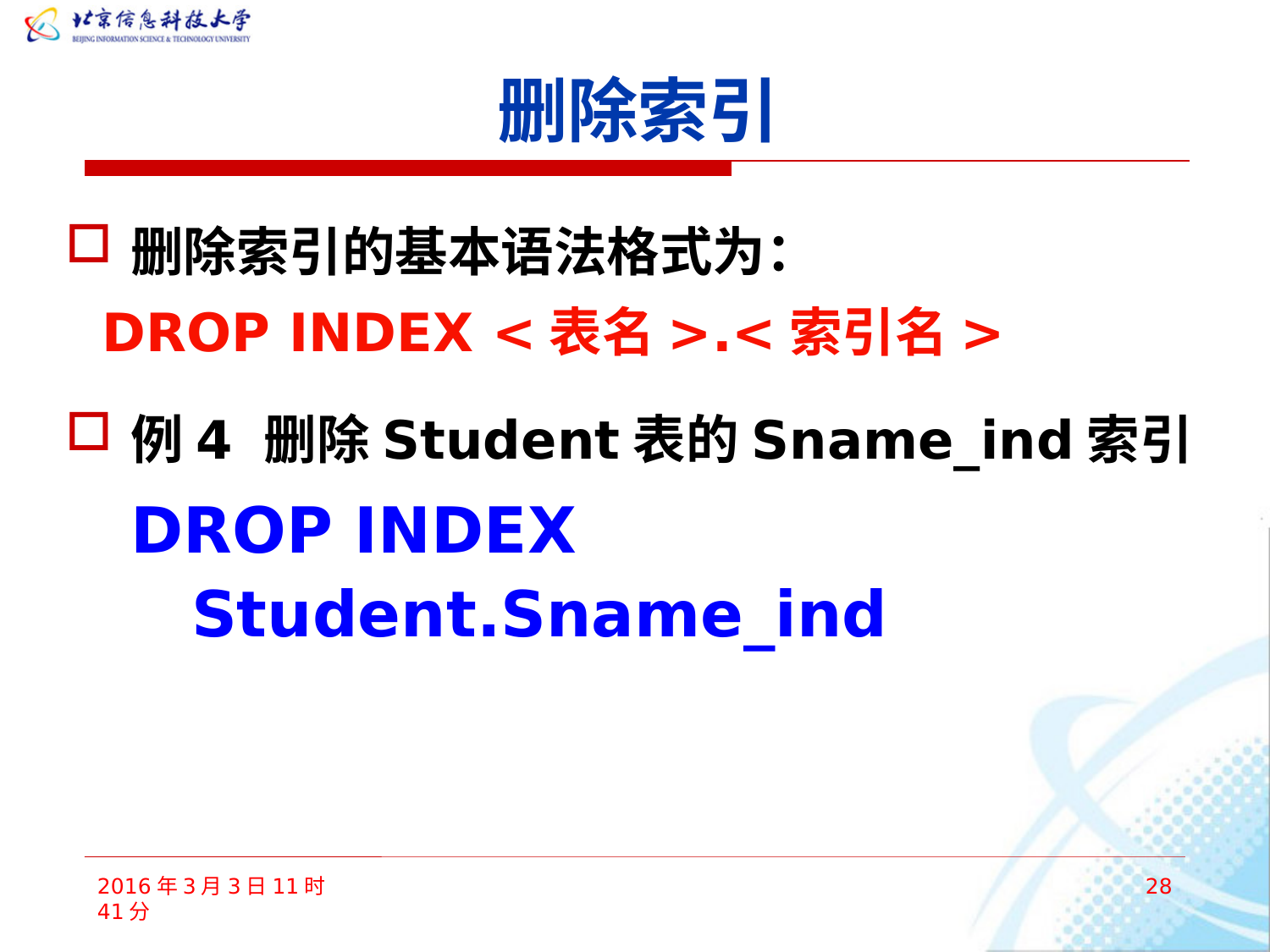

# 删除索引
删除索引的基本语法格式为：
  DROP INDEX <表名>.<索引名>

例4 删除Student表的Sname_ind索引
DROP INDEX Student.Sname_ind
2016年3月3日11时41分
28